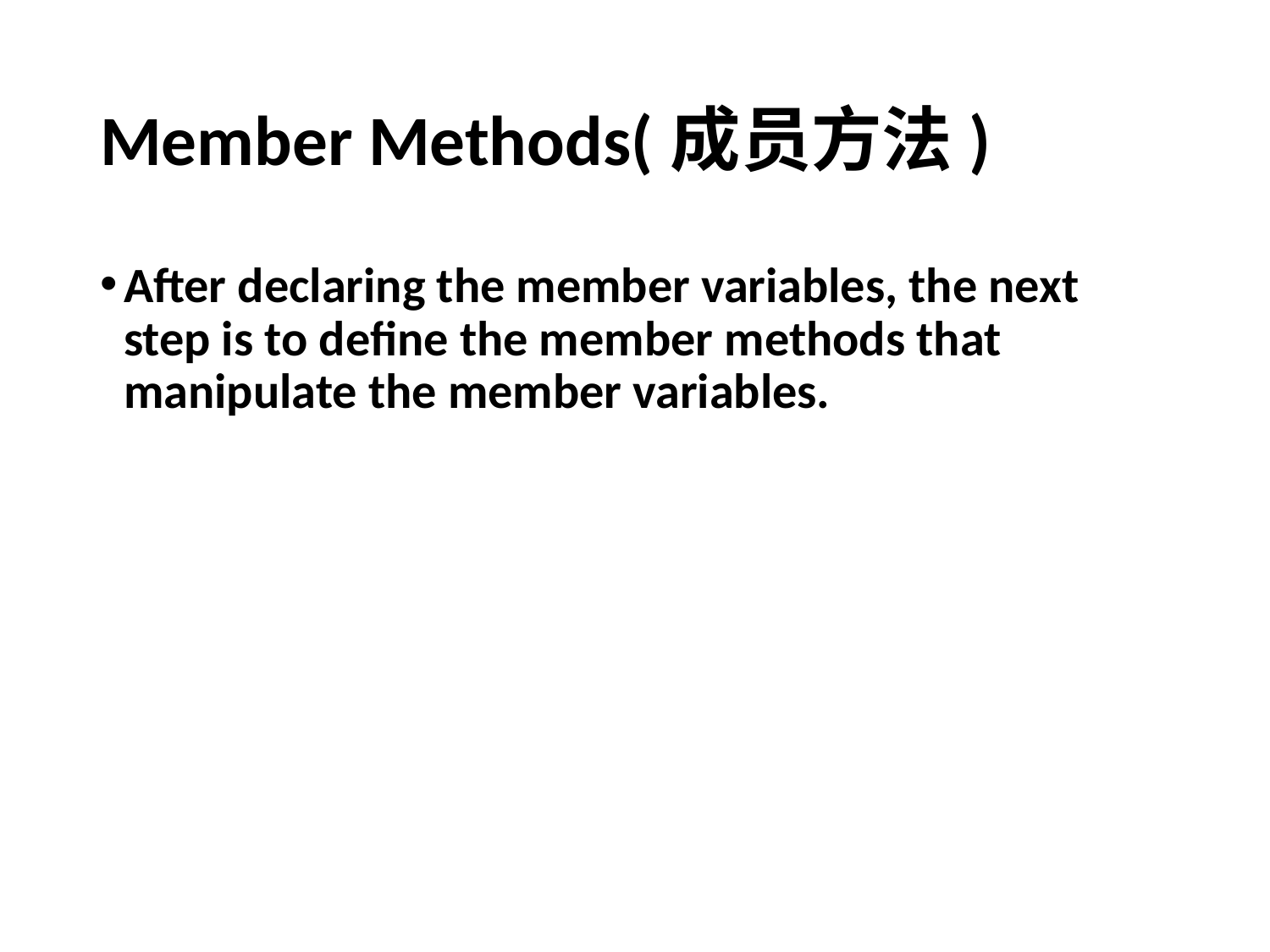

# Member Methods(成员方法)
After declaring the member variables, the next step is to define the member methods that manipulate the member variables.